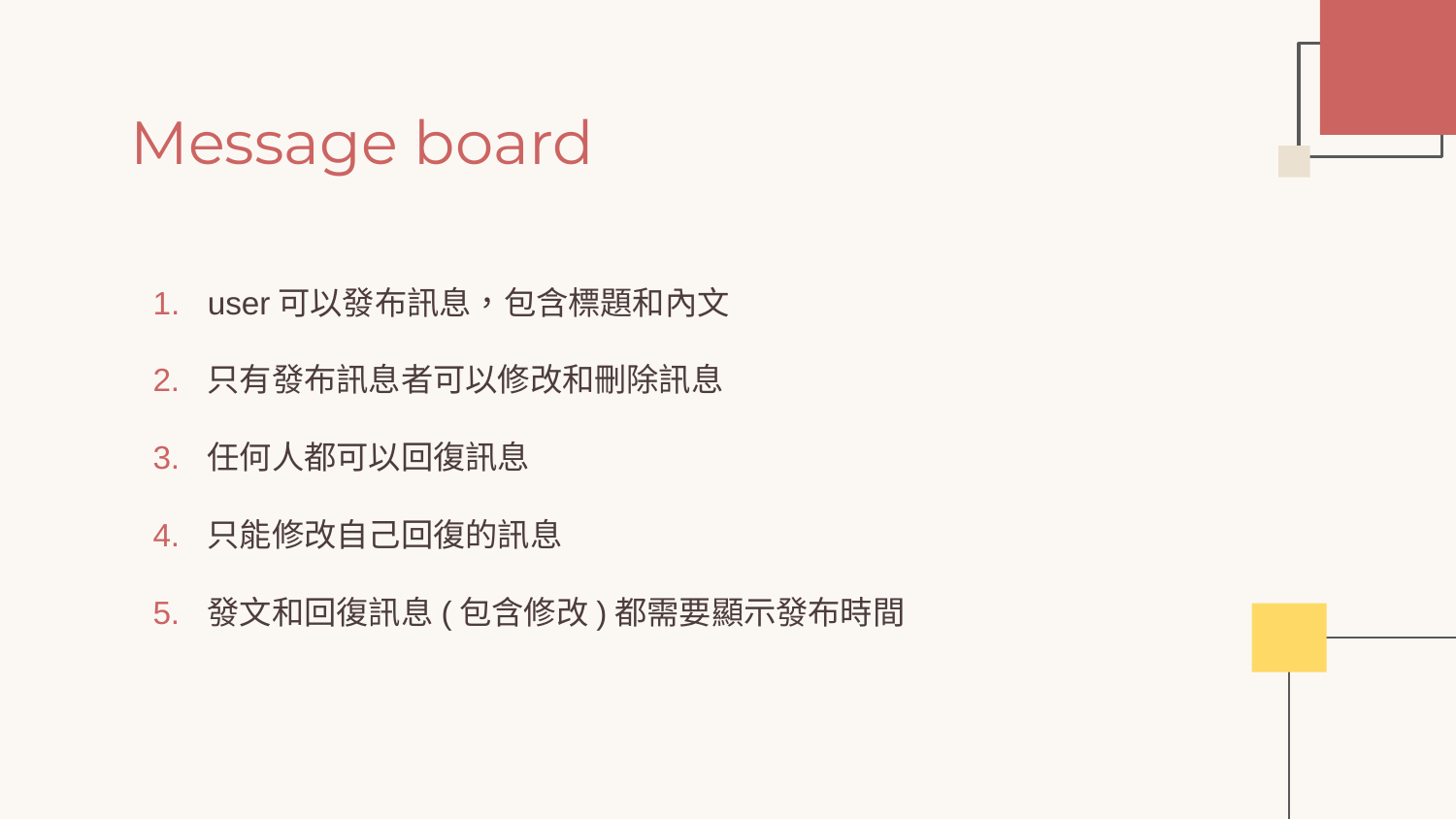

# Message board
user可以發布訊息，包含標題和內文
只有發布訊息者可以修改和刪除訊息
任何人都可以回復訊息
只能修改自己回復的訊息
發文和回復訊息(包含修改)都需要顯示發布時間